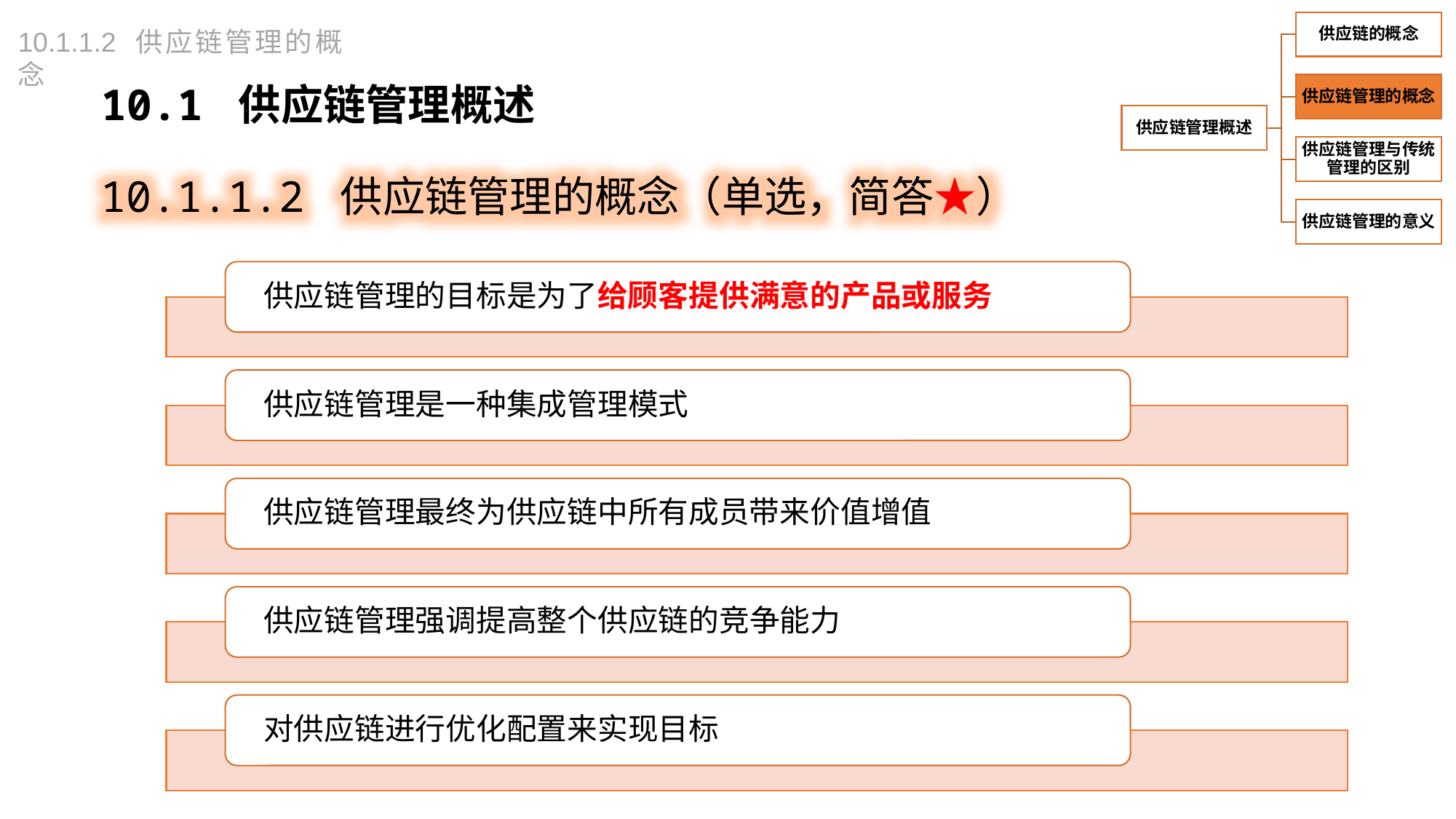

供应链管理概述
供应链的概念
供应链管理的概念
供应链管理与传统管理的区别
供应链管理的意义
10.1.1.2 供应链管理的概念
10.1 供应链管理概述
10.1.1.2 供应链管理的概念（单选，简答★）
供应链管理的目标是为了给顾客提供满意的产品或服务
供应链管理是一种集成管理模式
供应链管理最终为供应链中所有成员带来价值增值
供应链管理强调提高整个供应链的竞争能力
对供应链进行优化配置来实现目标